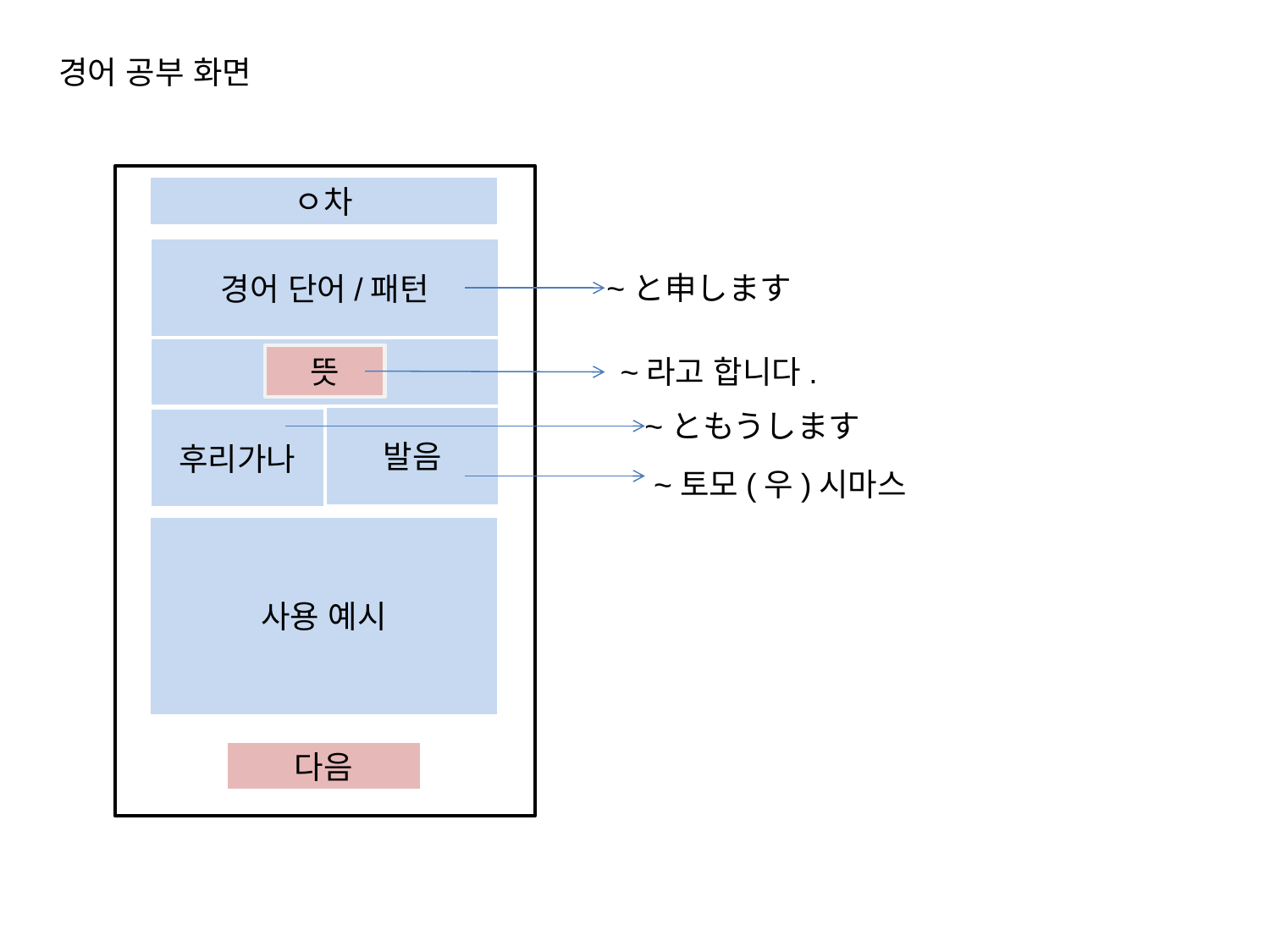

경어 공부 화면

ㅇ차
경어 단어/패턴
~と申します

뜻
~라고 합니다.
~ともうします
발음
후리가나
~토모(우)시마스
사용 예시
다음